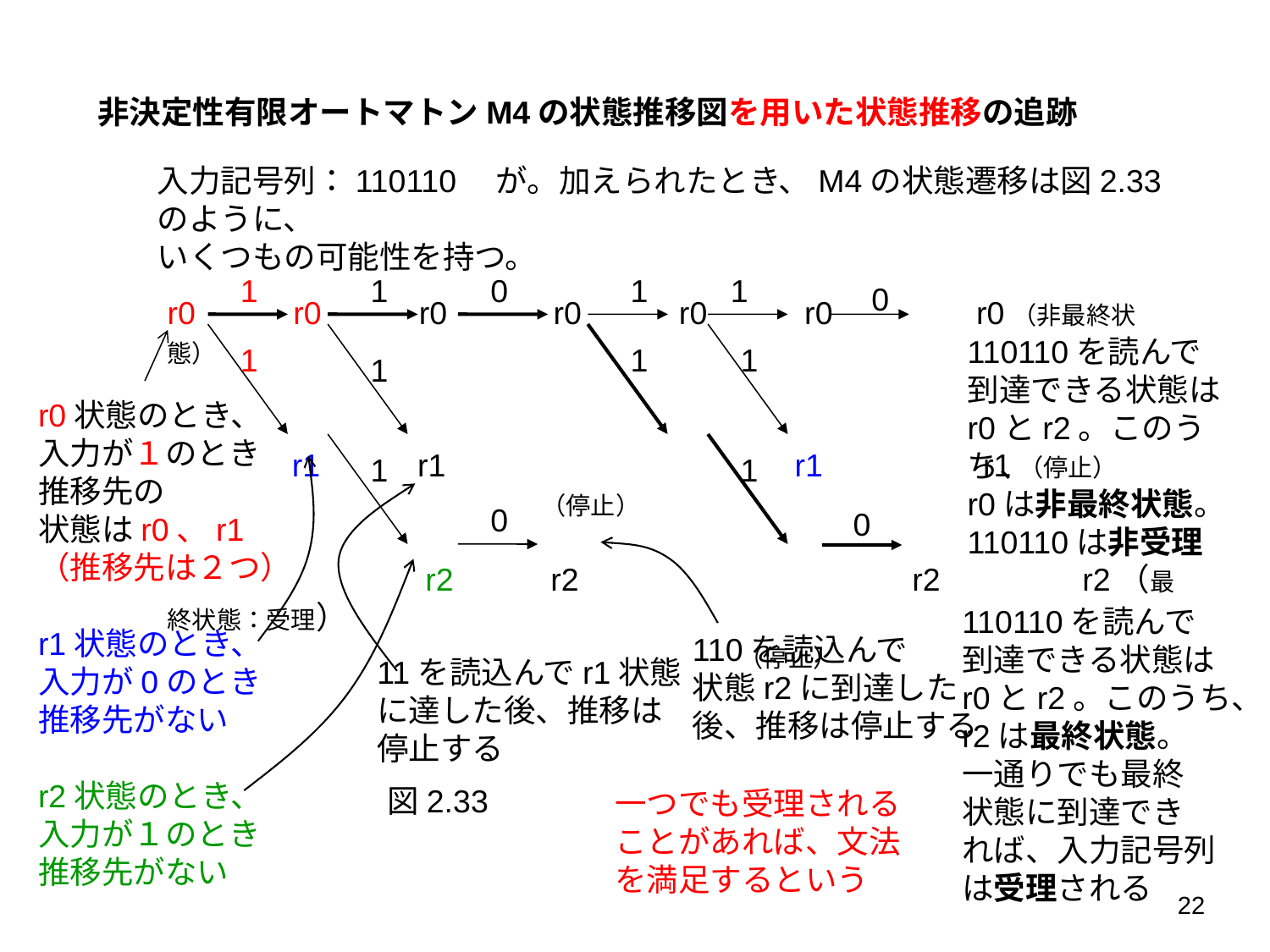

非決定性有限オートマトンM4の状態推移図を用いた状態推移の追跡
入力記号列：110110　が。加えられたとき、M4の状態遷移は図2.33のように、
いくつもの可能性を持つ。
1
1
0
1
1
r0           r0           r0            r0           r0           r0　　　　r0（非最終状態）

              r1           r1 　　　　　　　　　　 r1  　　　　r1（停止）
　　　　　　　　　　　　（停止）

                             r2           r2　　　　　　　　　　r2　　　　r2（最終状態：受理）
　　　　　　　　　　　　　　　　　　（停止）

1
1
1
1

1
1
0

0

110110を読んで
到達できる状態は
r0とr2。このうち、
r0は非最終状態。
110110は非受理
r0状態のとき、
入力が１のとき
推移先の
状態はr0、r1
（推移先は２つ）

r1状態のとき、
入力が0のとき
推移先がない

r2状態のとき、
入力が１のとき
推移先がない

0

110110を読んで
到達できる状態は
r0とr2。このうち、
r2は最終状態。
一通りでも最終
状態に到達でき
れば、入力記号列
は受理される

110を読込んで
状態r2に到達した
後、推移は停止する
11を読込んでr1状態
に達した後、推移は
停止する
図2.33
一つでも受理される
ことがあれば、文法
を満足するという
22